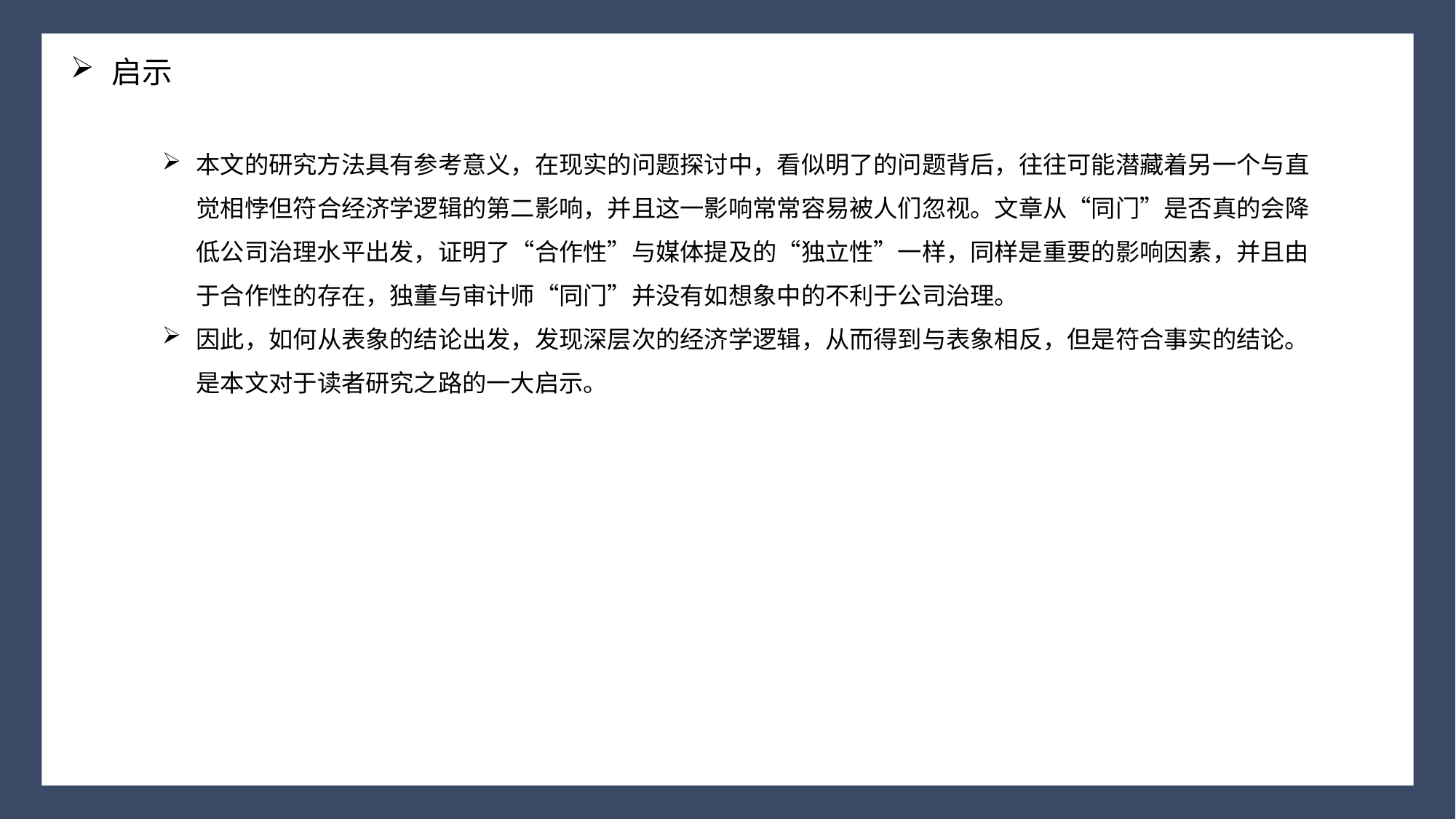

启示
本文的研究方法具有参考意义，在现实的问题探讨中，看似明了的问题背后，往往可能潜藏着另一个与直觉相悖但符合经济学逻辑的第二影响，并且这一影响常常容易被人们忽视。文章从“同门”是否真的会降低公司治理水平出发，证明了“合作性”与媒体提及的“独立性”一样，同样是重要的影响因素，并且由于合作性的存在，独董与审计师“同门”并没有如想象中的不利于公司治理。
因此，如何从表象的结论出发，发现深层次的经济学逻辑，从而得到与表象相反，但是符合事实的结论。是本文对于读者研究之路的一大启示。